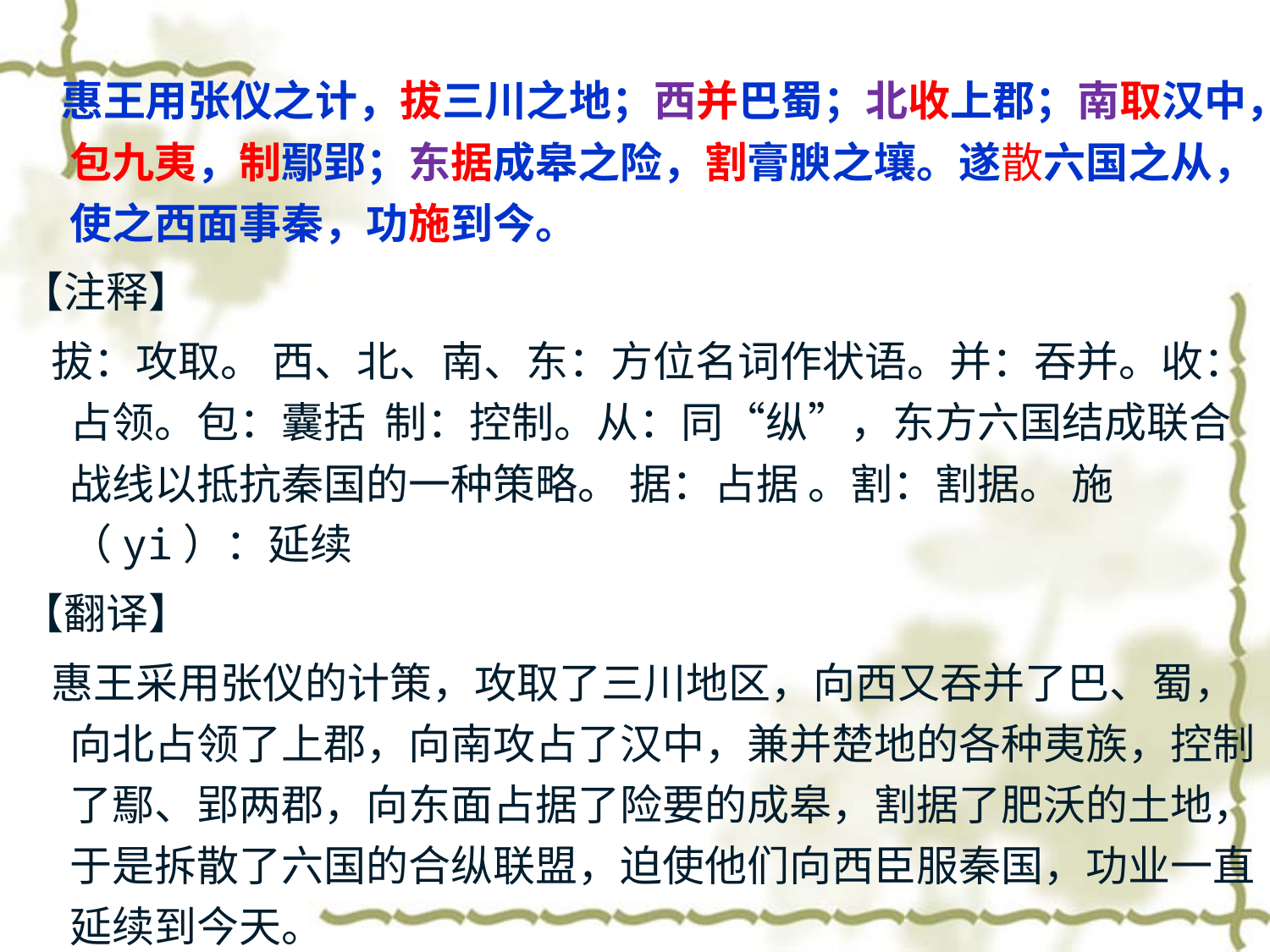

惠王用张仪之计，拔三川之地；西并巴蜀；北收上郡；南取汉中，包九夷，制鄢郢；东据成皋之险，割膏腴之壤。遂散六国之从，使之西面事秦，功施到今。
【注释】
  拔：攻取。 西、北、南、东：方位名词作状语。并：吞并。收：占领。包：囊括  制：控制。从：同“纵”，东方六国结成联合战线以抵抗秦国的一种策略。 据：占据 。割：割据。 施（yi）：延续
【翻译】
  惠王采用张仪的计策，攻取了三川地区，向西又吞并了巴、蜀，向北占领了上郡，向南攻占了汉中，兼并楚地的各种夷族，控制了鄢、郢两郡，向东面占据了险要的成皋，割据了肥沃的土地，于是拆散了六国的合纵联盟，迫使他们向西臣服秦国，功业一直延续到今天。

10